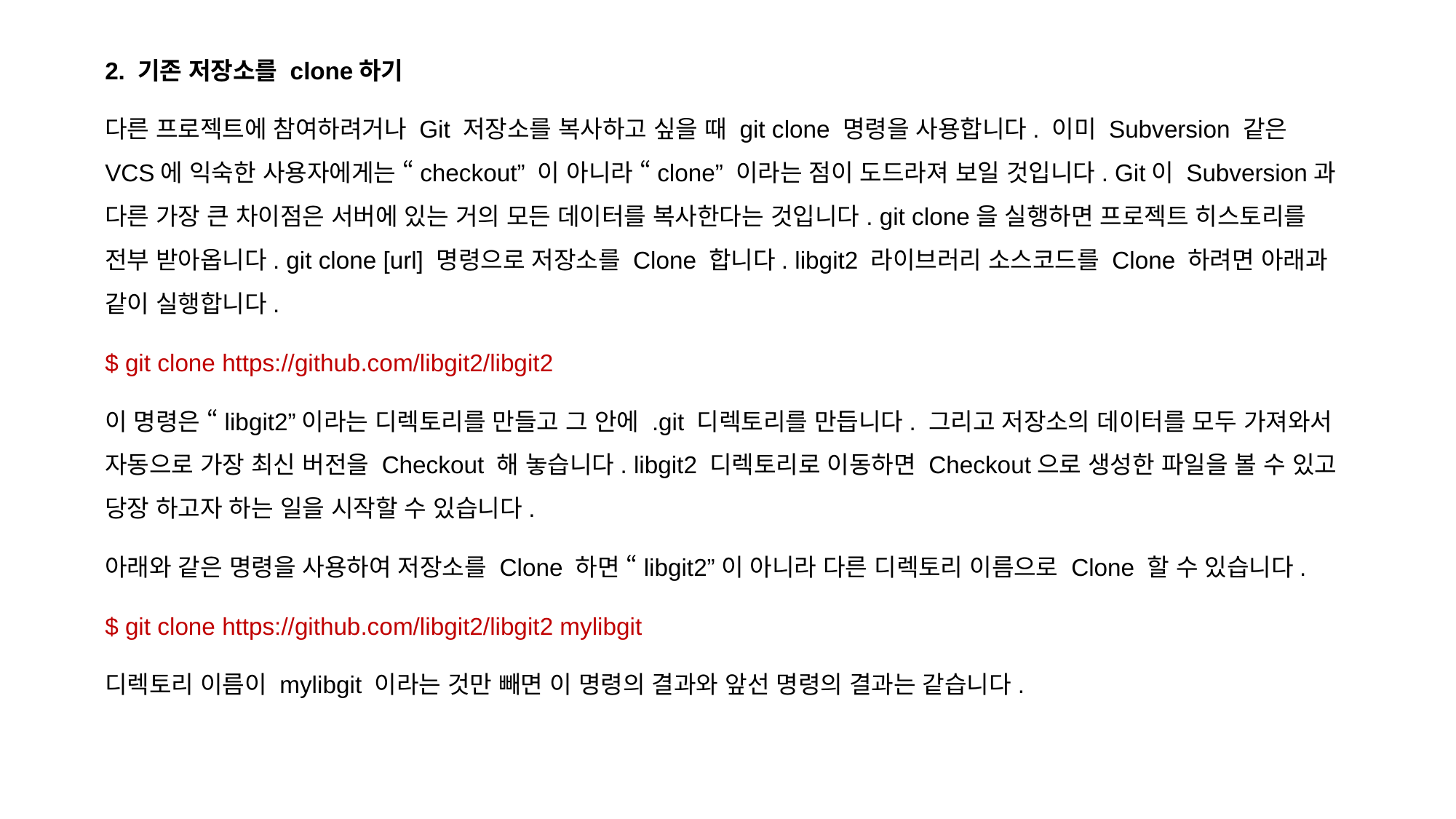

2. 기존 저장소를 clone하기
다른 프로젝트에 참여하려거나 Git 저장소를 복사하고 싶을 때 git clone 명령을 사용합니다. 이미 Subversion 같은 VCS에 익숙한 사용자에게는 “checkout” 이 아니라 “clone” 이라는 점이 도드라져 보일 것입니다. Git이 Subversion과 다른 가장 큰 차이점은 서버에 있는 거의 모든 데이터를 복사한다는 것입니다. git clone을 실행하면 프로젝트 히스토리를 전부 받아옵니다. git clone [url] 명령으로 저장소를 Clone 합니다. libgit2 라이브러리 소스코드를 Clone 하려면 아래과 같이 실행합니다.
$ git clone https://github.com/libgit2/libgit2
이 명령은 “libgit2”이라는 디렉토리를 만들고 그 안에 .git 디렉토리를 만듭니다. 그리고 저장소의 데이터를 모두 가져와서 자동으로 가장 최신 버전을 Checkout 해 놓습니다. libgit2 디렉토리로 이동하면 Checkout으로 생성한 파일을 볼 수 있고 당장 하고자 하는 일을 시작할 수 있습니다.
아래와 같은 명령을 사용하여 저장소를 Clone 하면 “libgit2”이 아니라 다른 디렉토리 이름으로 Clone 할 수 있습니다.
$ git clone https://github.com/libgit2/libgit2 mylibgit
디렉토리 이름이 mylibgit 이라는 것만 빼면 이 명령의 결과와 앞선 명령의 결과는 같습니다.